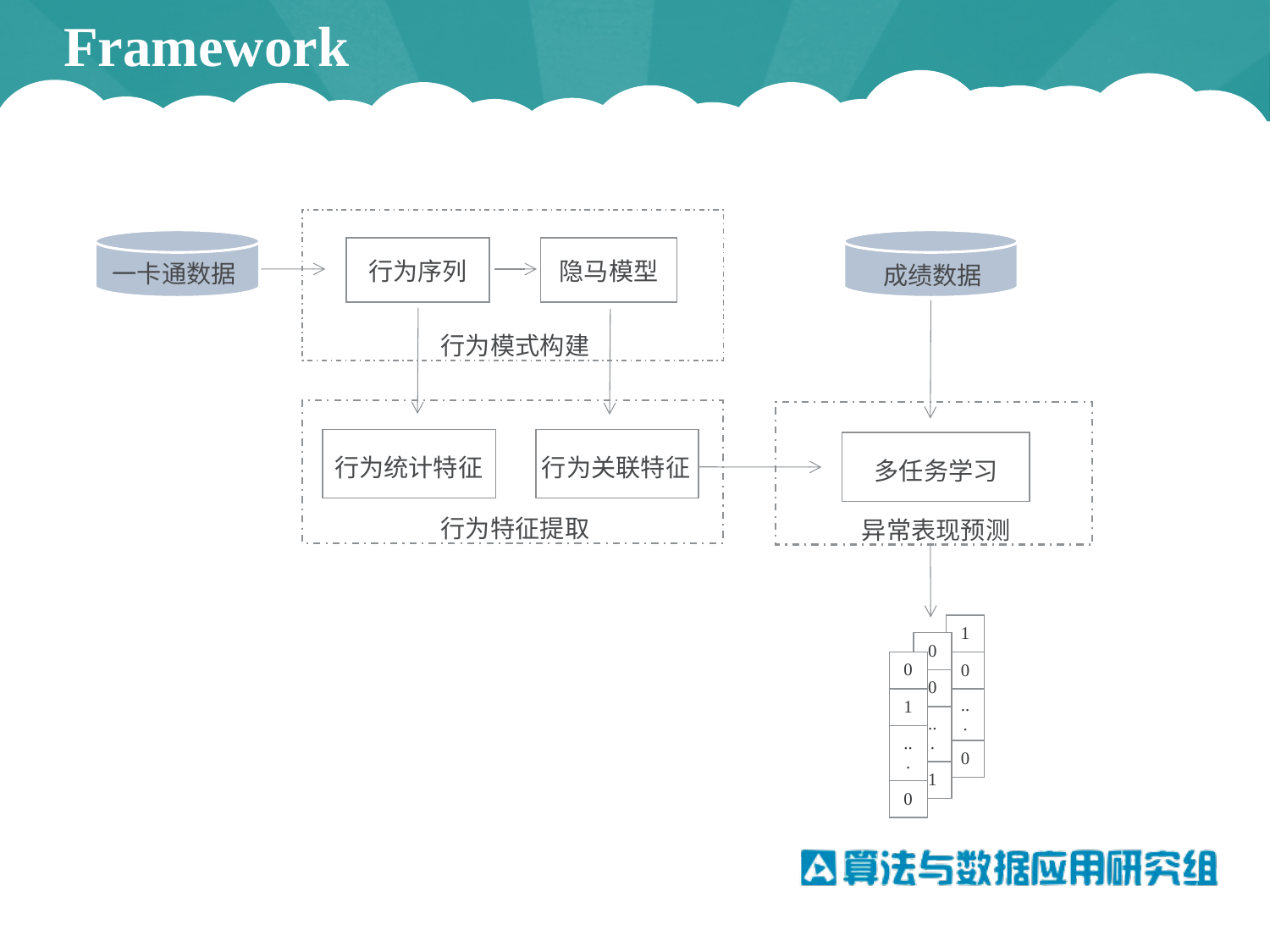

# Framework

行为序列
隐马模型
一卡通数据
成绩数据
行为模式构建

行为统计特征
行为关联特征
多任务学习
行为特征提取
异常表现预测
| 1 |
| --- |
| 0 |
| ... |
| 0 |
| 0 |
| --- |
| 0 |
| ... |
| 1 |
| 0 |
| --- |
| 1 |
| ... |
| 0 |